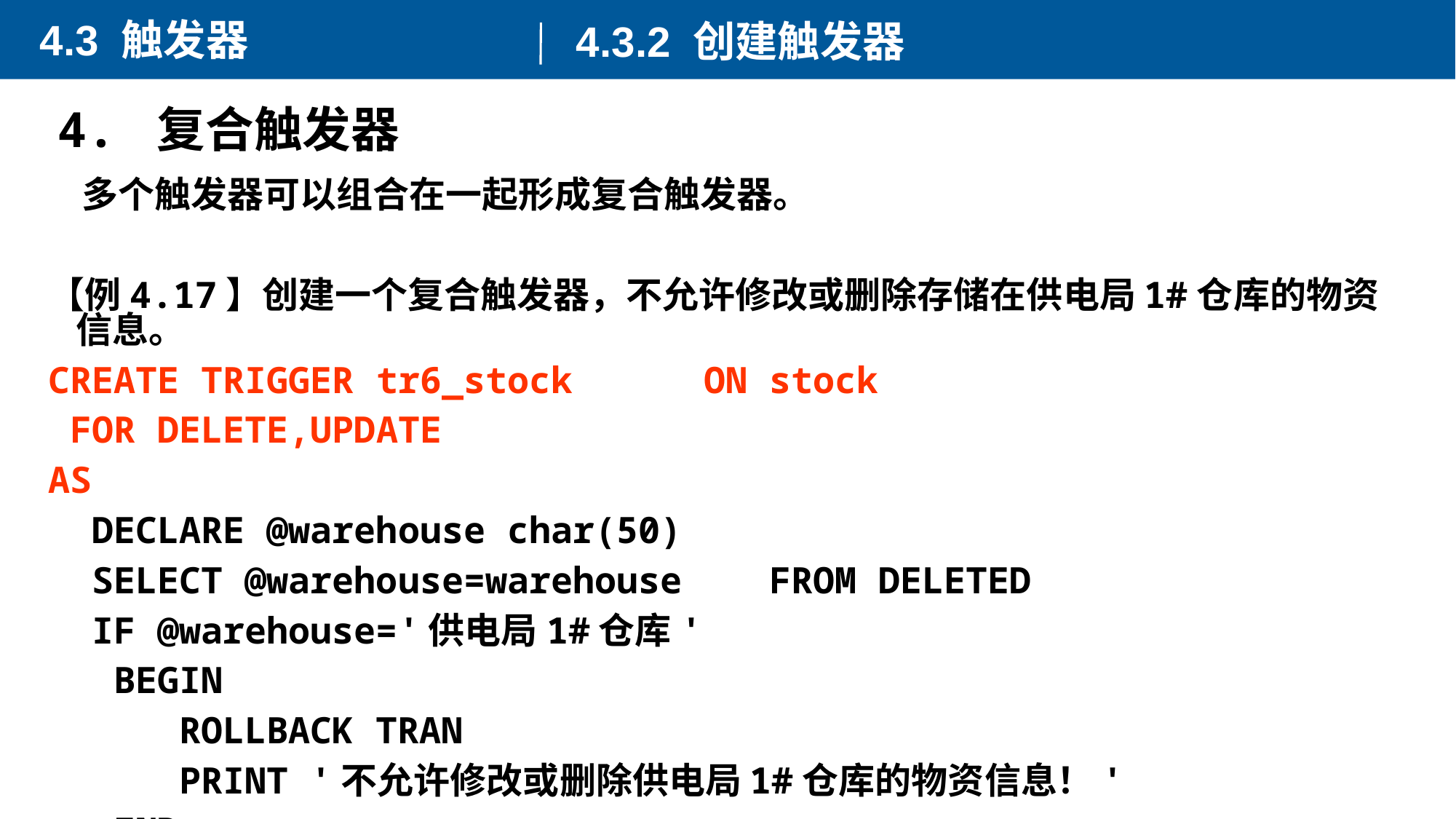

4.3 触发器
4.3.2 创建触发器
4. 复合触发器
   多个触发器可以组合在一起形成复合触发器。

【例4.17】创建一个复合触发器，不允许修改或删除存储在供电局1#仓库的物资信息。
CREATE TRIGGER tr6_stock      ON stock
 FOR DELETE,UPDATE
AS
  DECLARE @warehouse char(50)
  SELECT @warehouse=warehouse    FROM DELETED
  IF @warehouse='供电局1#仓库'
   BEGIN
      ROLLBACK TRAN
      PRINT '不允许修改或删除供电局1#仓库的物资信息！'
   END